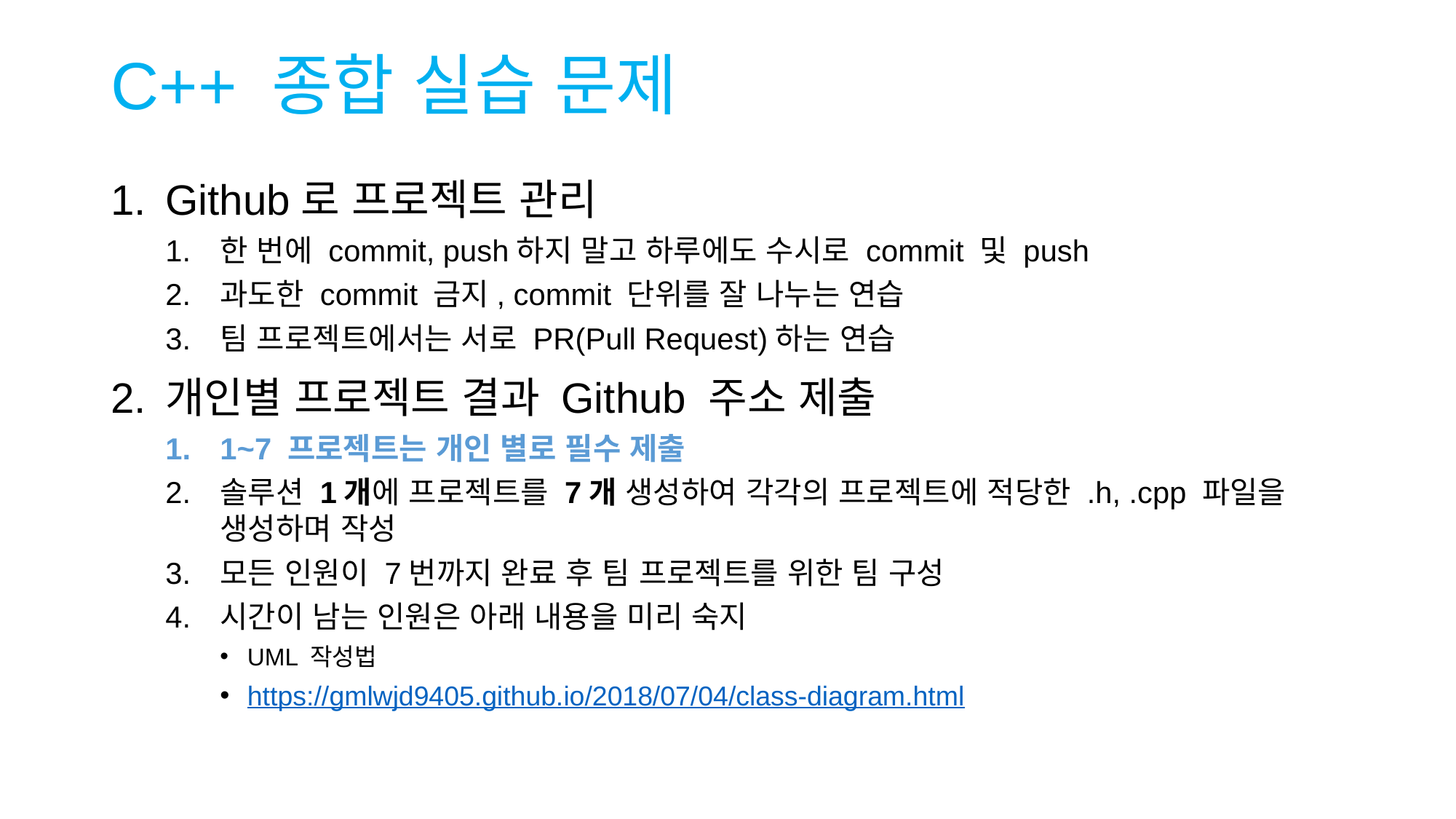

# C++ 종합 실습 문제
Github로 프로젝트 관리
한 번에 commit, push하지 말고 하루에도 수시로 commit 및 push
과도한 commit 금지, commit 단위를 잘 나누는 연습
팀 프로젝트에서는 서로 PR(Pull Request)하는 연습
개인별 프로젝트 결과 Github 주소 제출
1~7 프로젝트는 개인 별로 필수 제출
솔루션 1개에 프로젝트를 7개 생성하여 각각의 프로젝트에 적당한 .h, .cpp 파일을 생성하며 작성
모든 인원이 7번까지 완료 후 팀 프로젝트를 위한 팀 구성
시간이 남는 인원은 아래 내용을 미리 숙지
UML 작성법
https://gmlwjd9405.github.io/2018/07/04/class-diagram.html